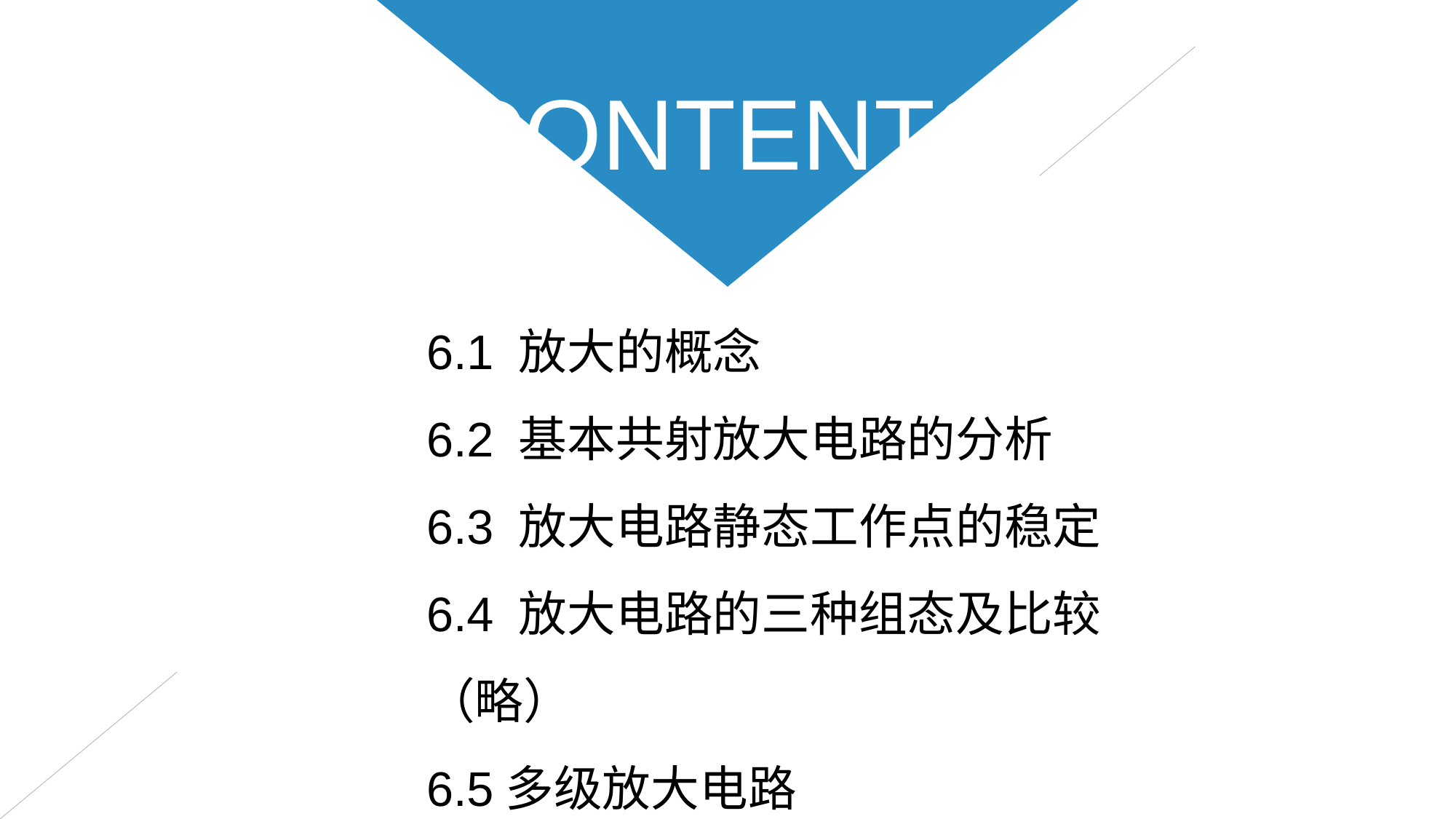

CONTENTS
6.1 放大的概念
6.2 基本共射放大电路的分析
6.3 放大电路静态工作点的稳定
6.4 放大电路的三种组态及比较（略）
6.5多级放大电路